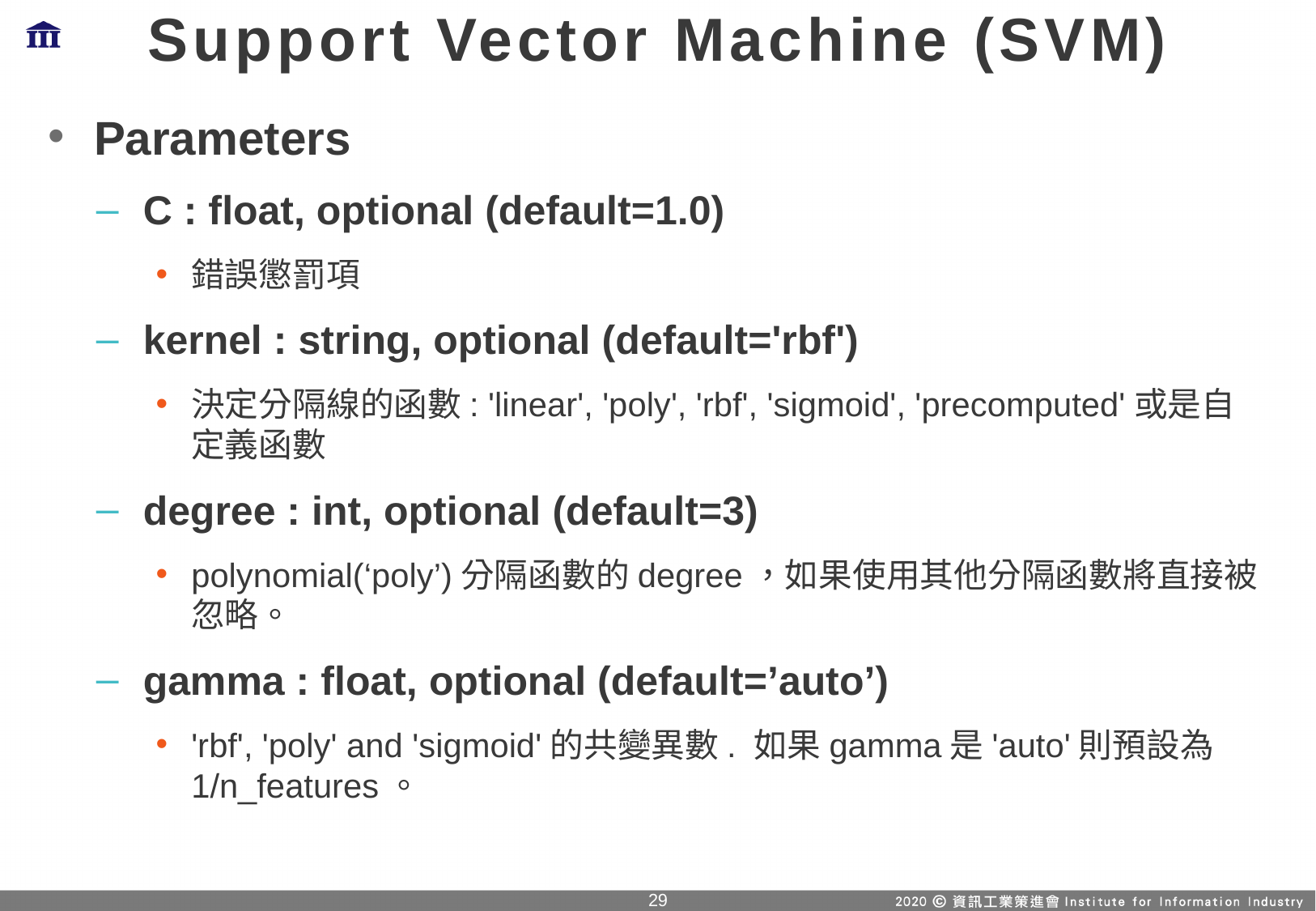

# Support Vector Machine (SVM)
Parameters
C : float, optional (default=1.0)
錯誤懲罰項
kernel : string, optional (default='rbf')
決定分隔線的函數: 'linear', 'poly', 'rbf', 'sigmoid', 'precomputed'或是自定義函數
degree : int, optional (default=3)
polynomial(‘poly’)分隔函數的degree，如果使用其他分隔函數將直接被忽略。
gamma : float, optional (default=’auto’)
'rbf', 'poly' and 'sigmoid'的共變異數. 如果gamma是'auto'則預設為 1/n_features。
29